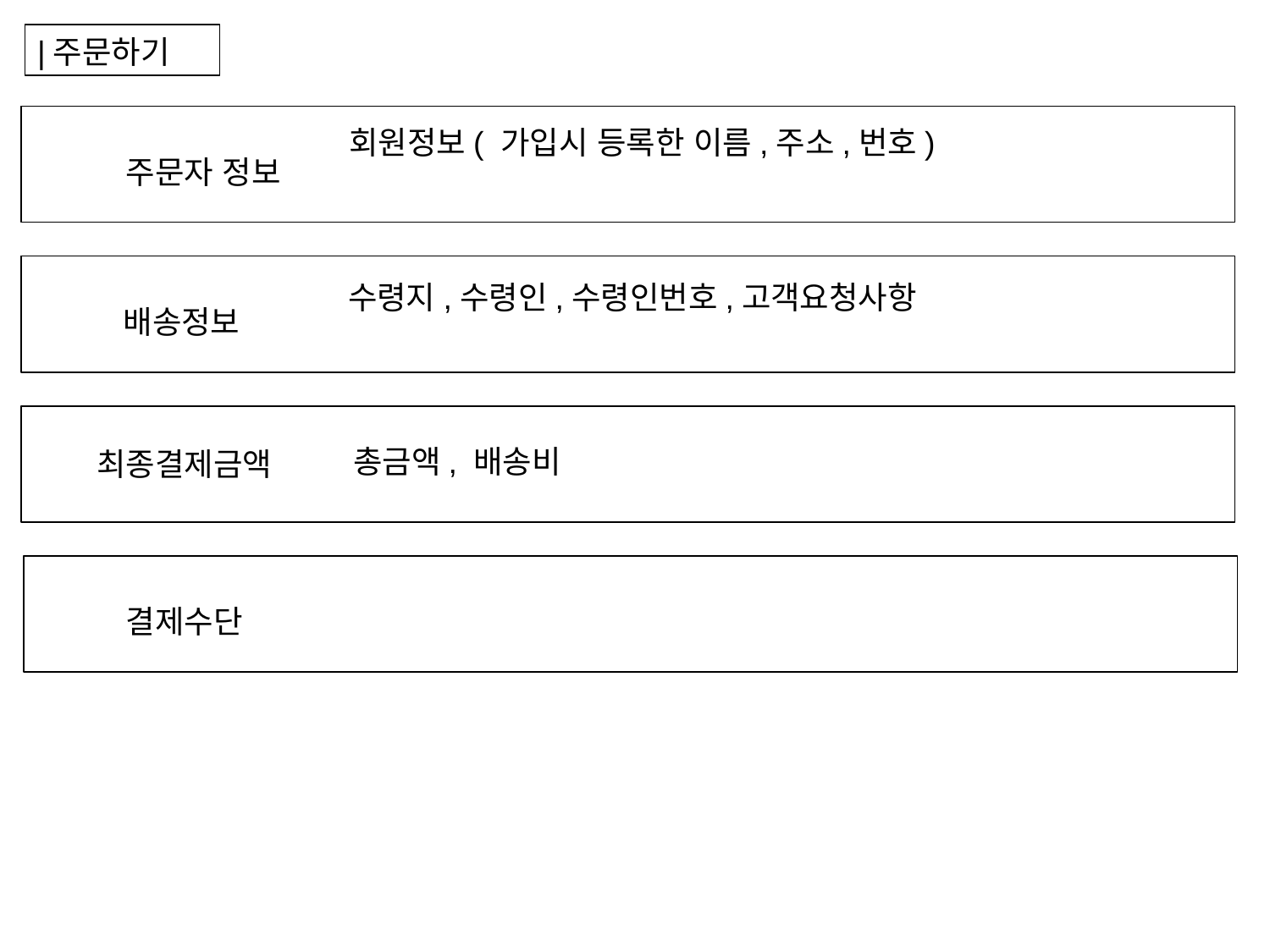

|주문하기

회원정보( 가입시 등록한 이름,주소,번호)
주문자 정보

수령지,수령인,수령인번호,고객요청사항
배송정보

총금액, 배송비
최종결제금액

결제수단